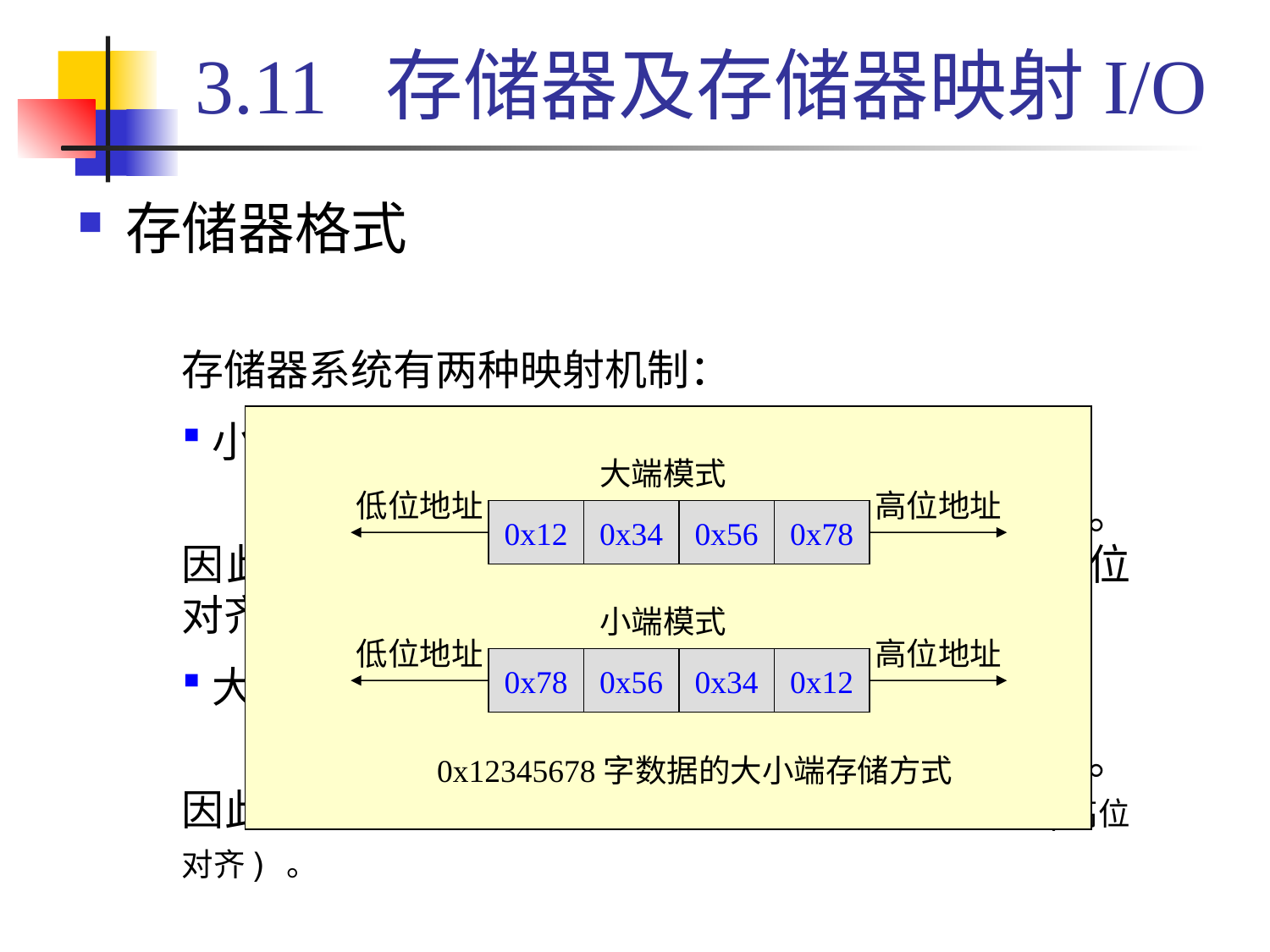

# 3.11  存储器及存储器映射I/O
存储器格式
存储器系统有两种映射机制：
小端存储器系统：
        在小端格式中，高位数字存放在高位字节中。因此存储器系统字节0连接到数据线7～0(低位对齐)。
大端存储器系统：
        在大端格式中，高位数字存放在低位字节中。因此存储器系统字节0连接到数据线31～24(高位对齐) 。

0x12345678字数据的大小端存储方式
大端模式
低位地址
高位地址
0x12
0x34
0x56
0x78

小端模式
低位地址
高位地址
0x78
0x56
0x34
0x12